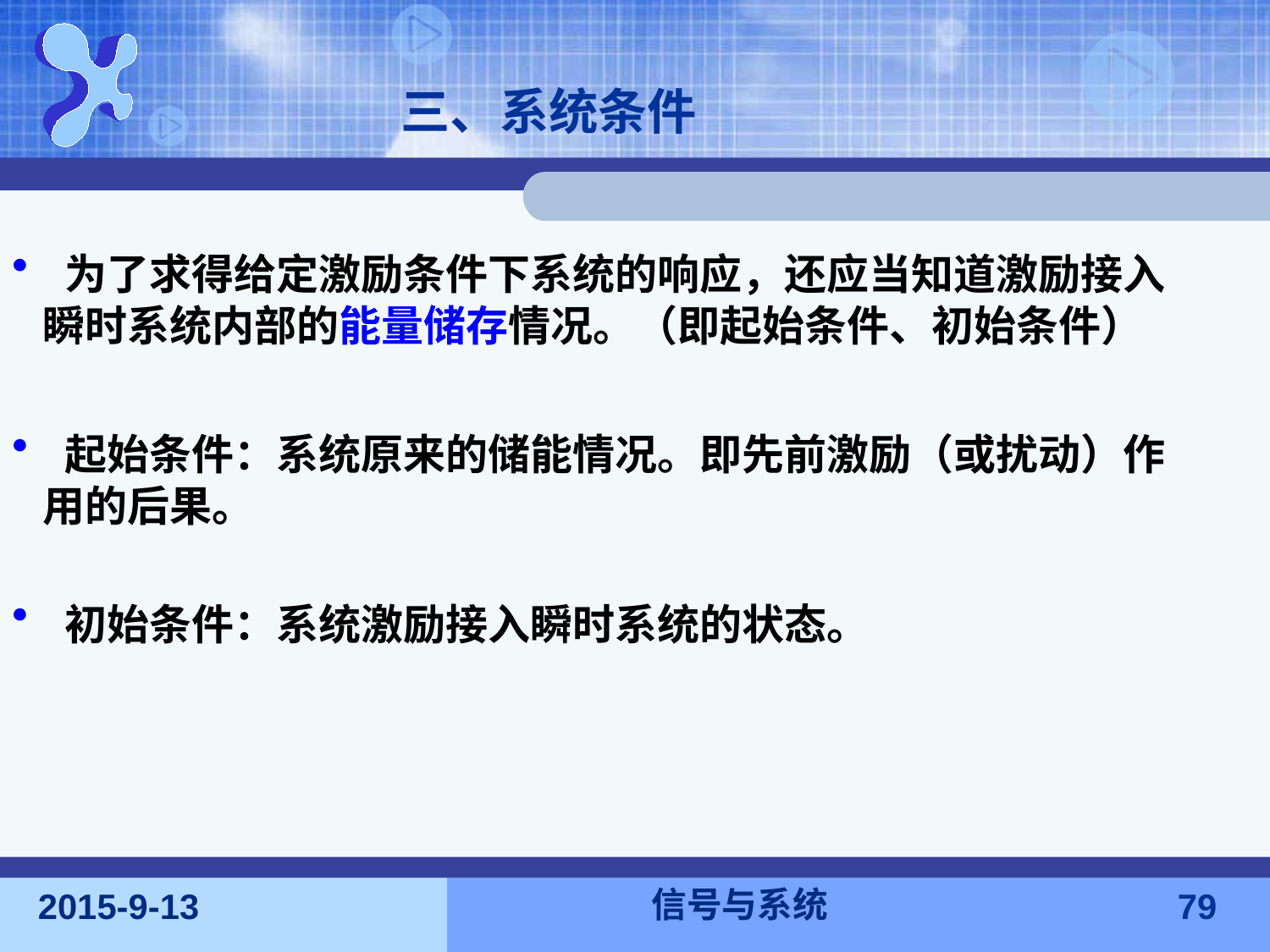

三、系统条件
 为了求得给定激励条件下系统的响应，还应当知道激励接入瞬时系统内部的能量储存情况。（即起始条件、初始条件）
 起始条件：系统原来的储能情况。即先前激励（或扰动）作用的后果。
 初始条件：系统激励接入瞬时系统的状态。
信号与系统
2015-9-13
79